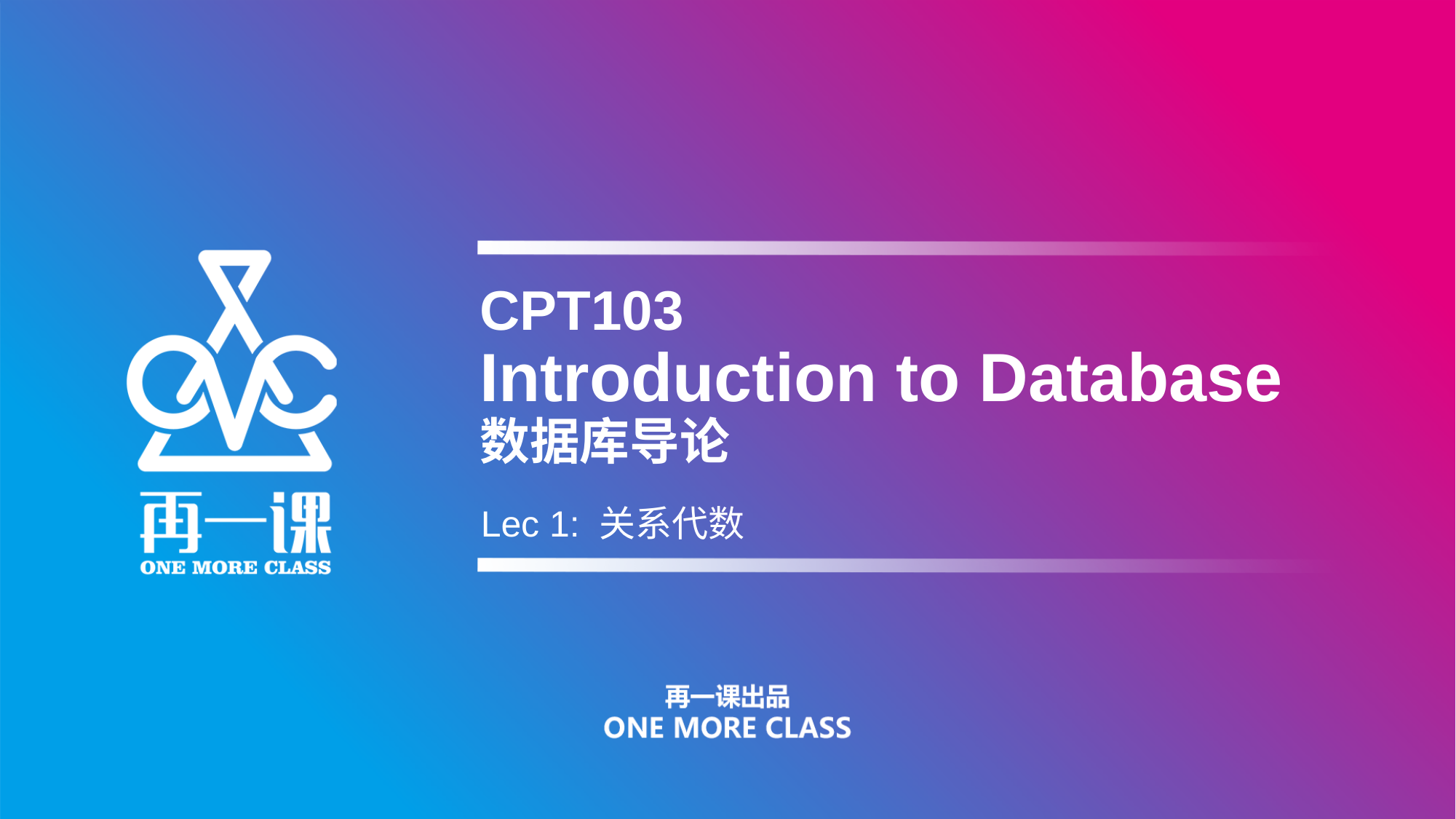

CPT103
Introduction to Database
数据库导论
Lec 1: 关系代数